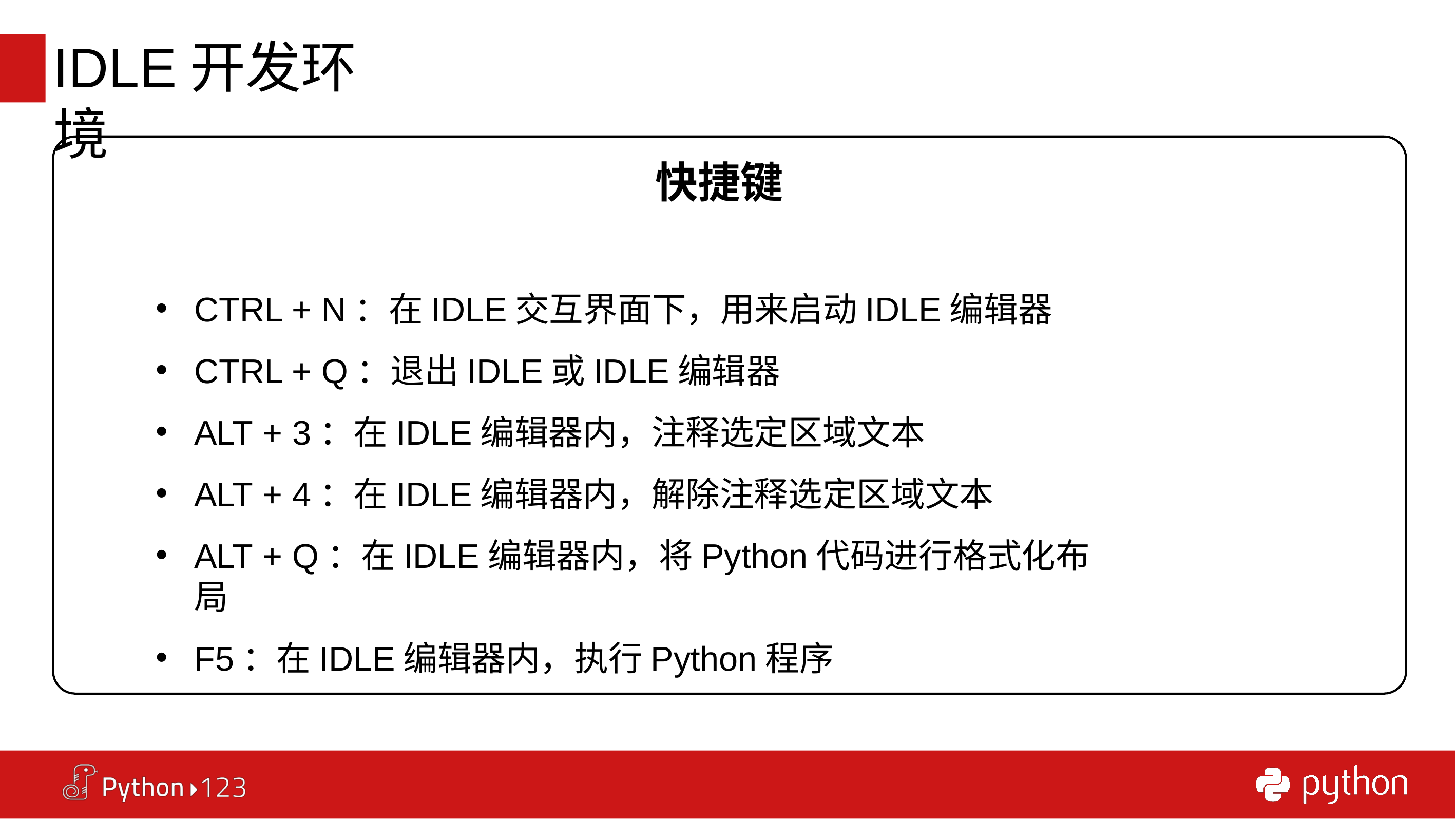

# IDLE开发环境

快捷键

CTRL + N：在IDLE交互界面下，用来启动IDLE编辑器
CTRL + Q：退出IDLE或IDLE编辑器
ALT + 3：在IDLE编辑器内，注释选定区域文本
ALT + 4：在IDLE编辑器内，解除注释选定区域文本
ALT + Q：在IDLE编辑器内，将Python代码进行格式化布局
F5：在IDLE编辑器内，执行Python程序